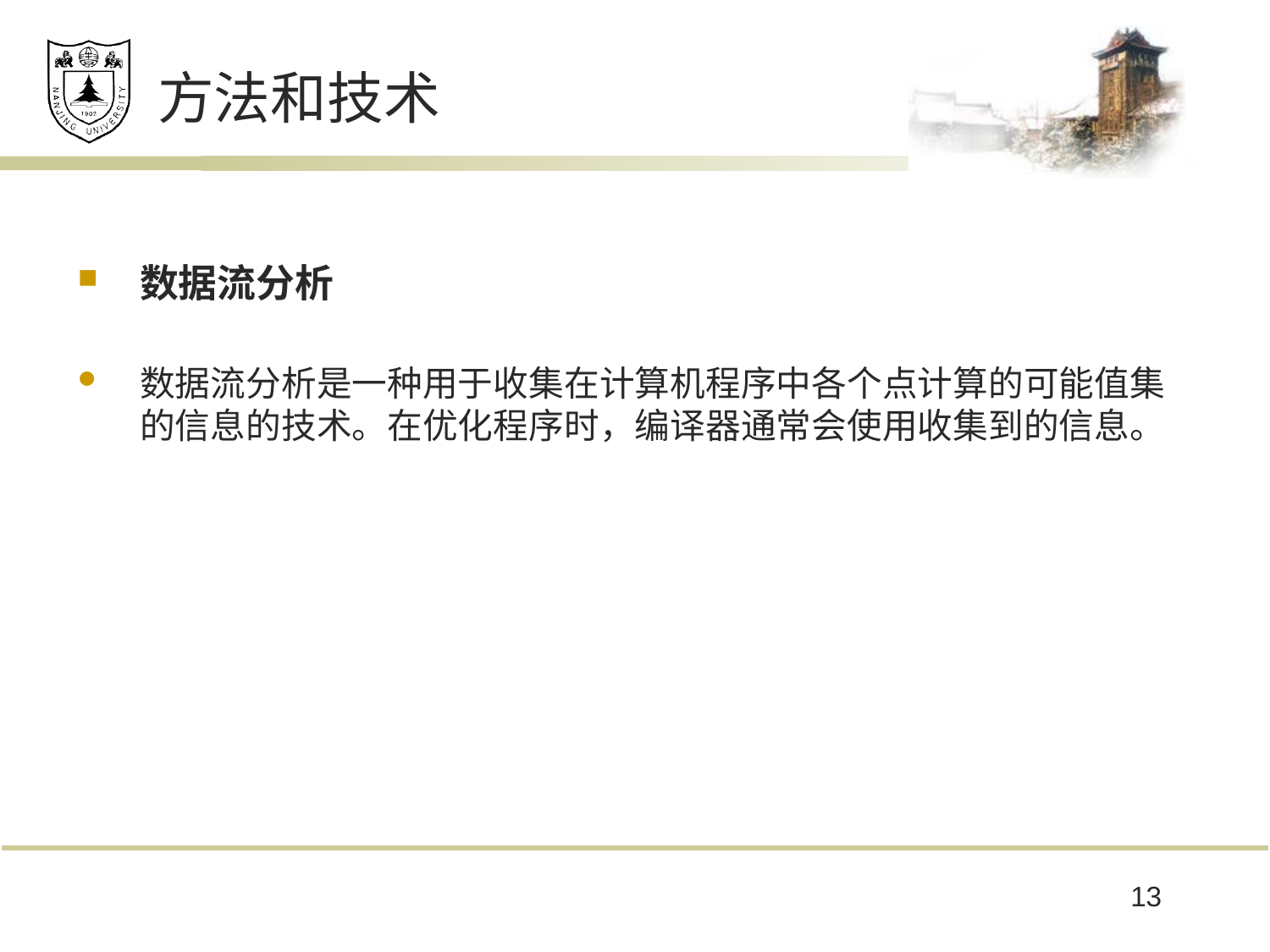

# 方法和技术

数据流分析

数据流分析是一种用于收集在计算机程序中各个点计算的可能值集的信息的技术。在优化程序时，编译器通常会使用收集到的信息。

13